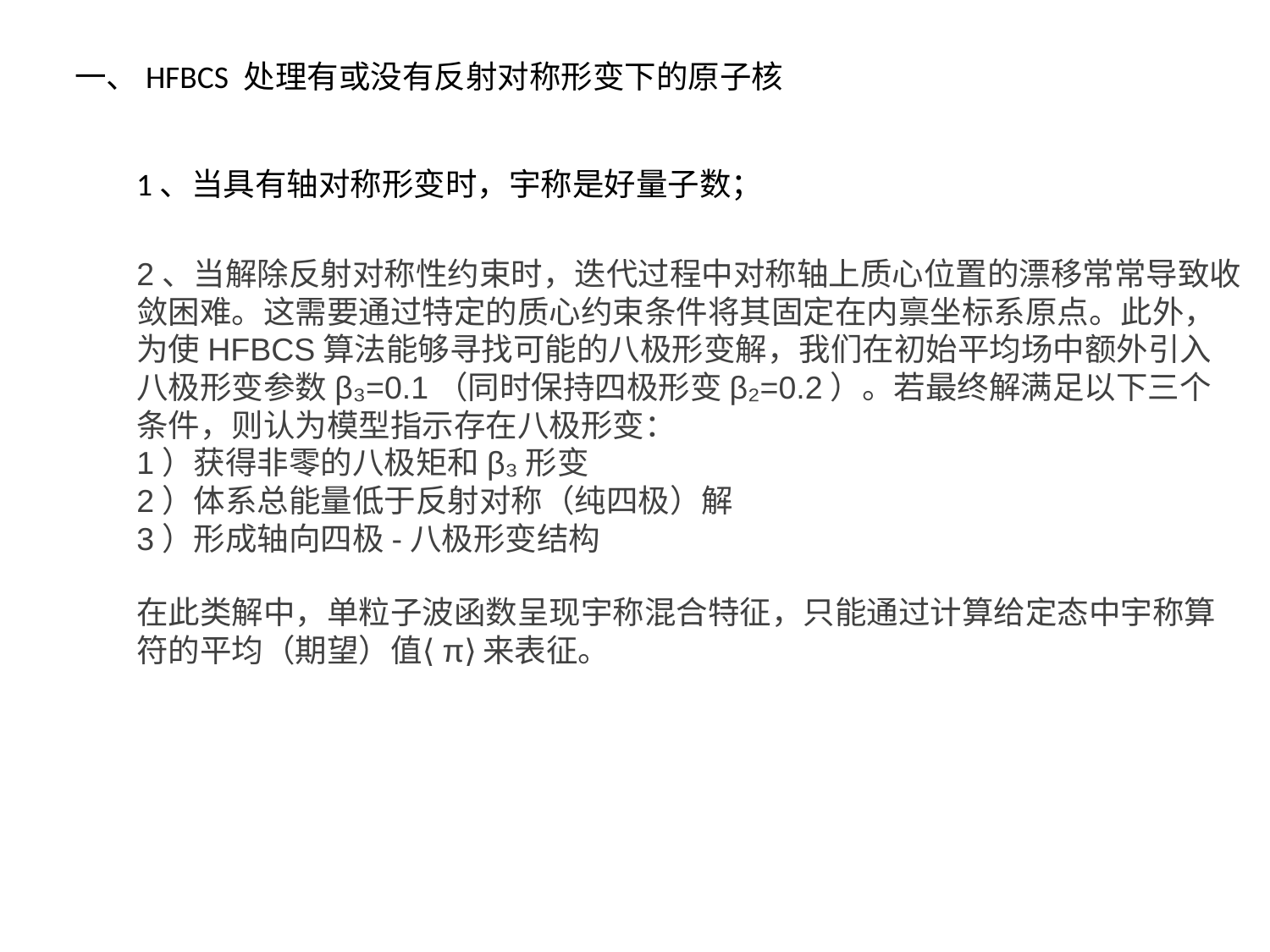

一、HFBCS 处理有或没有反射对称形变下的原子核
1、当具有轴对称形变时，宇称是好量子数；
2、当解除反射对称性约束时，迭代过程中对称轴上质心位置的漂移常常导致收敛困难。这需要通过特定的质心约束条件将其固定在内禀坐标系原点。此外，为使HFBCS算法能够寻找可能的八极形变解，我们在初始平均场中额外引入八极形变参数β₃=0.1（同时保持四极形变β₂=0.2）。若最终解满足以下三个条件，则认为模型指示存在八极形变：
1）获得非零的八极矩和β₃形变
2）体系总能量低于反射对称（纯四极）解
3）形成轴向四极-八极形变结构
在此类解中，单粒子波函数呈现宇称混合特征，只能通过计算给定态中宇称算符的平均（期望）值⟨π⟩来表征。